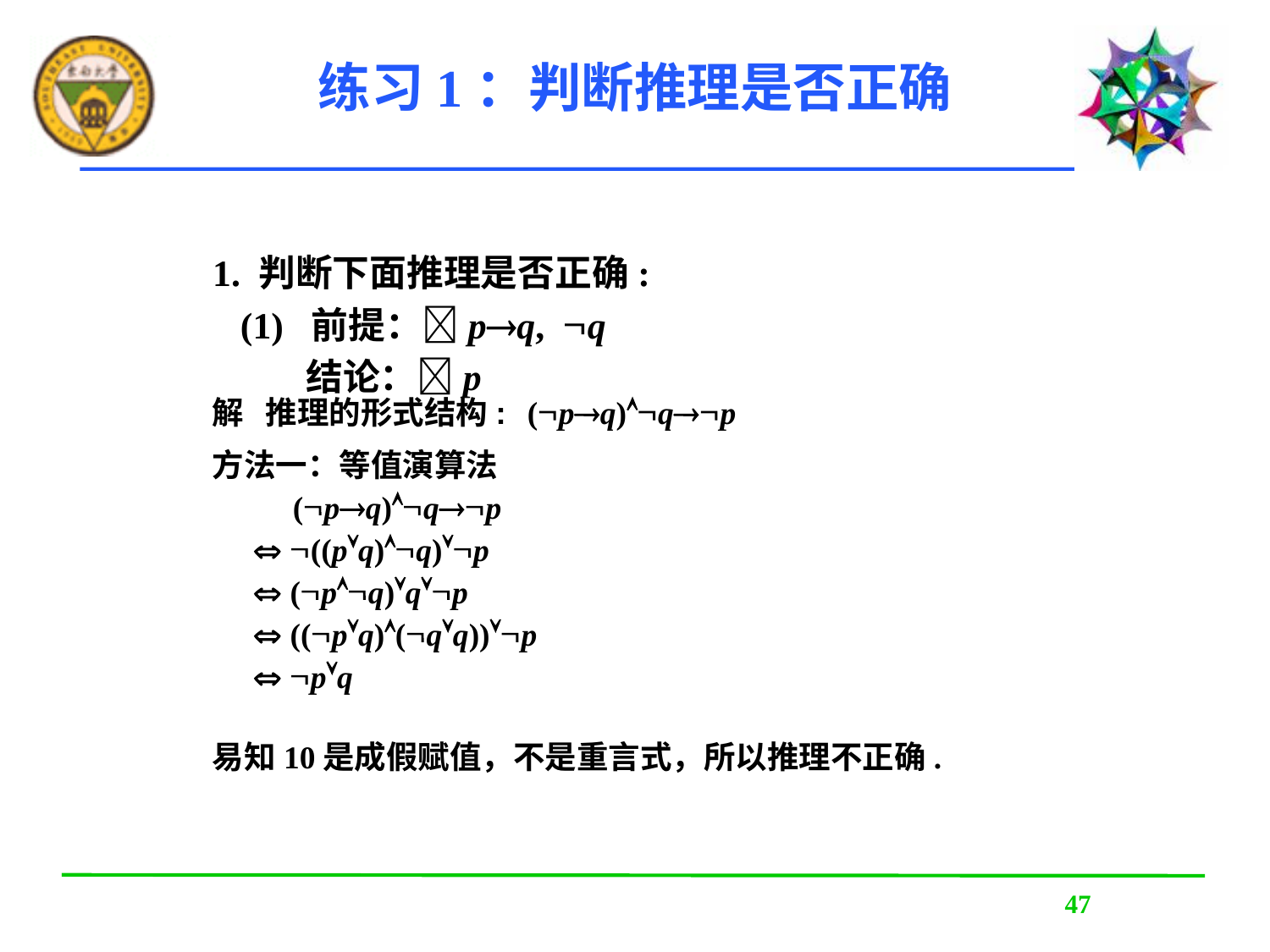

# 练习1：判断推理是否正确
1. 判断下面推理是否正确:
   (1)  前提：¬p→q,  ¬q
          结论：¬p
(¬p→q)∧¬q→¬p
解   推理的形式结构:
方法一：等值演算法
          (¬p→q)∧¬q→¬p
     ⇔ ¬((p∨q)∧¬q)∨¬p
     ⇔ (¬p∧¬q)∨q∨¬p
     ⇔ ((¬p∨q)∧(¬q∨q))∨¬p
     ⇔ ¬p∨q
易知10是成假赋值，不是重言式，所以推理不正确.